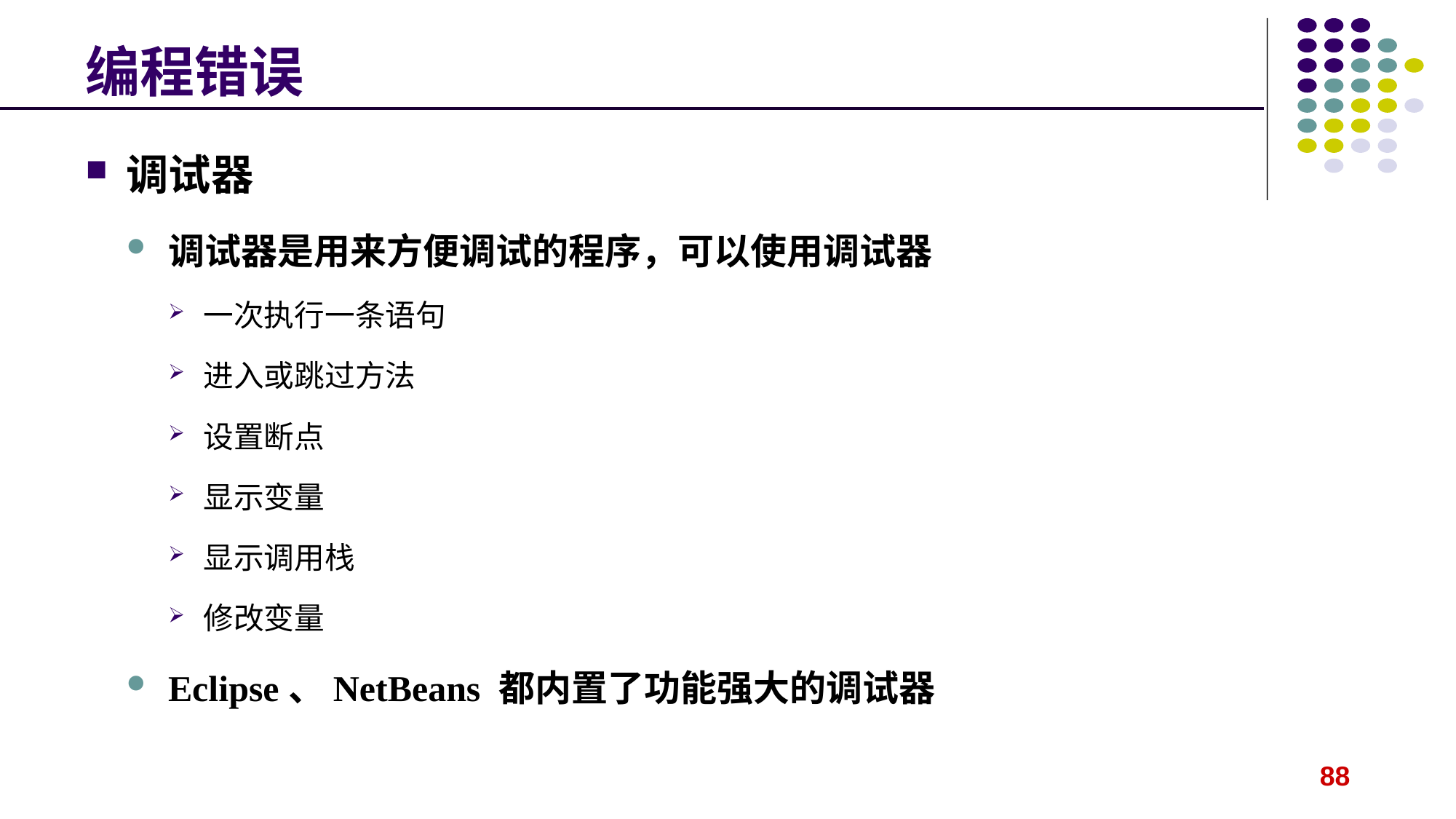

# 编程错误
调试器
调试器是用来方便调试的程序，可以使用调试器
一次执行一条语句
进入或跳过方法
设置断点
显示变量
显示调用栈
修改变量
Eclipse、NetBeans 都内置了功能强大的调试器